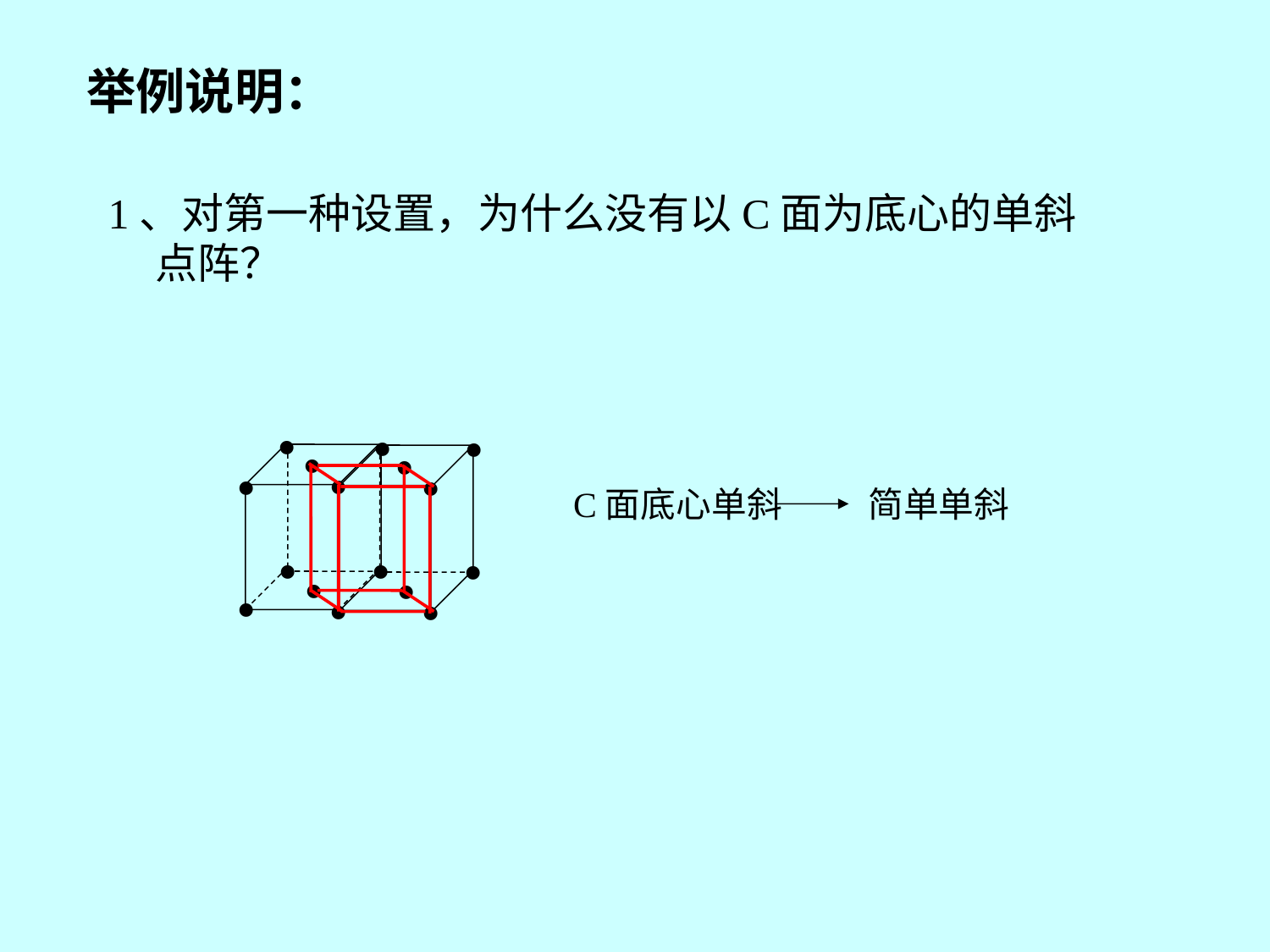

# 举例说明：
1、对第一种设置，为什么没有以C面为底心的单斜点阵？
•
•
•

•

•

•
•
•
•

•

•
•

•

•
•

•

C面底心单斜           简单单斜